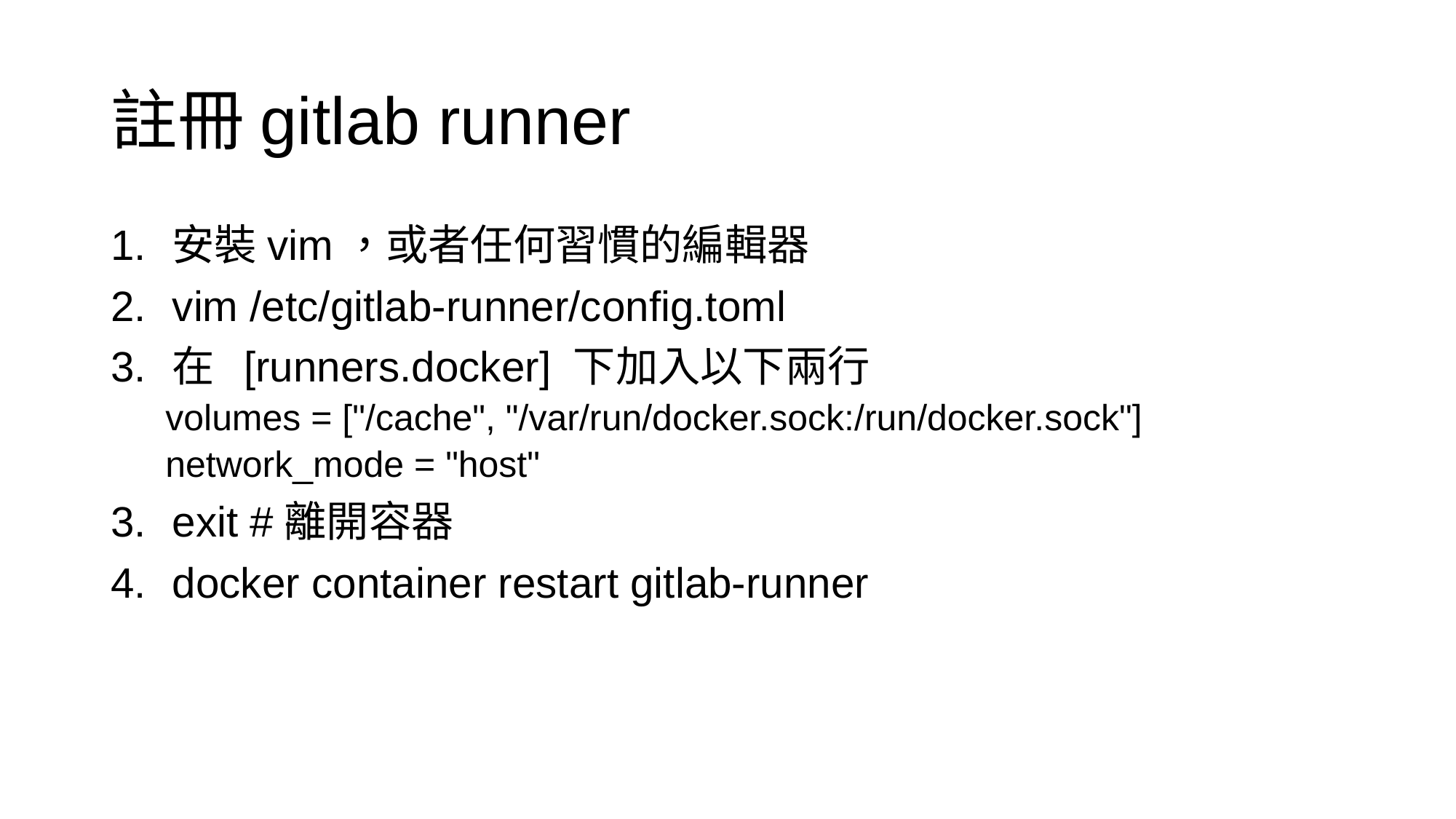

# 註冊gitlab runner
安裝vim，或者任何習慣的編輯器
vim /etc/gitlab-runner/config.toml
在  [runners.docker] 下加入以下兩行
volumes = ["/cache", "/var/run/docker.sock:/run/docker.sock"]
network_mode = "host"
exit #離開容器
docker container restart gitlab-runner